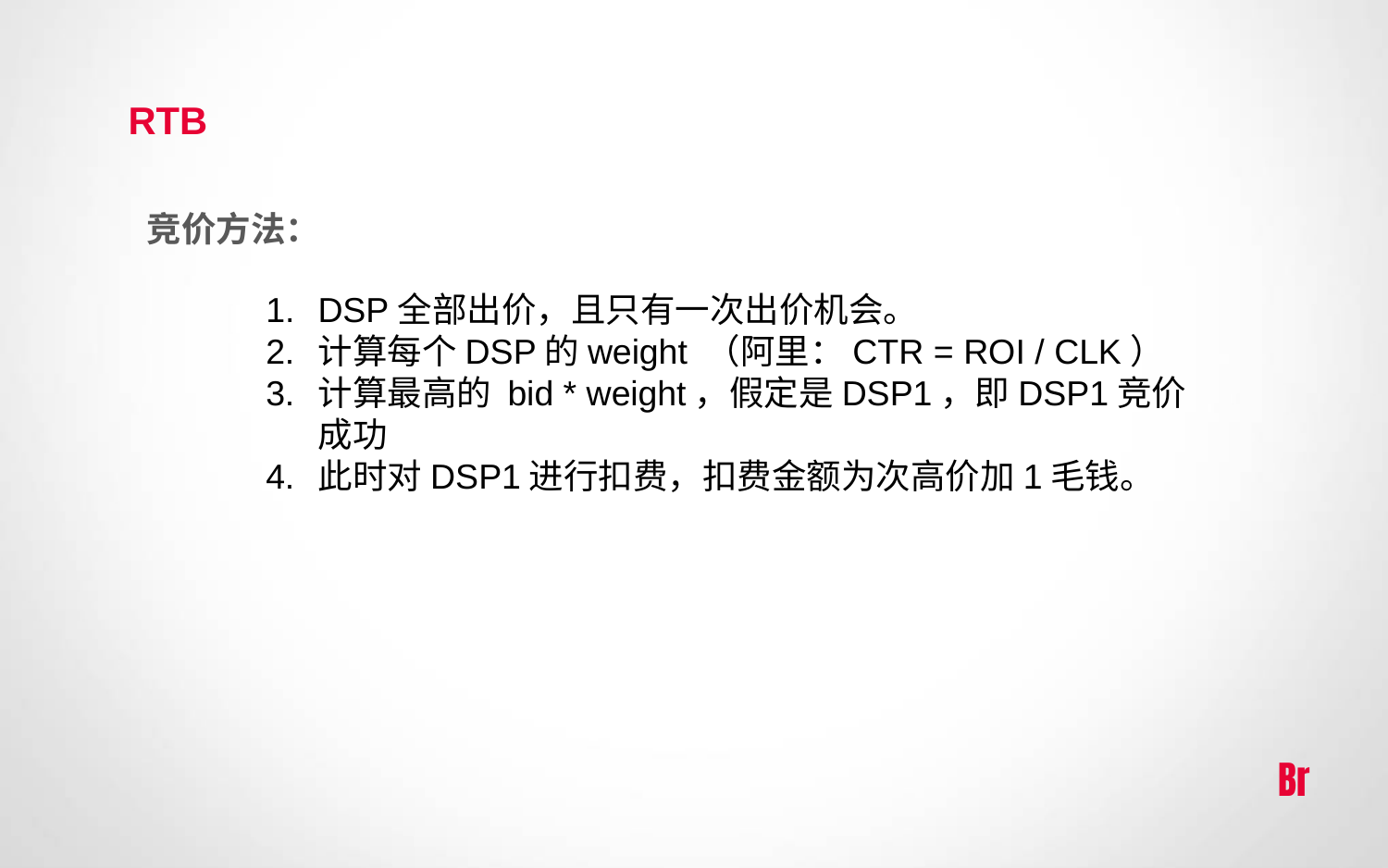

RTB
竞价方法：
DSP全部出价，且只有一次出价机会。
计算每个DSP的weight （阿里：CTR = ROI / CLK）
计算最高的 bid * weight，假定是DSP1，即DSP1竞价成功
此时对DSP1进行扣费，扣费金额为次高价加1毛钱。